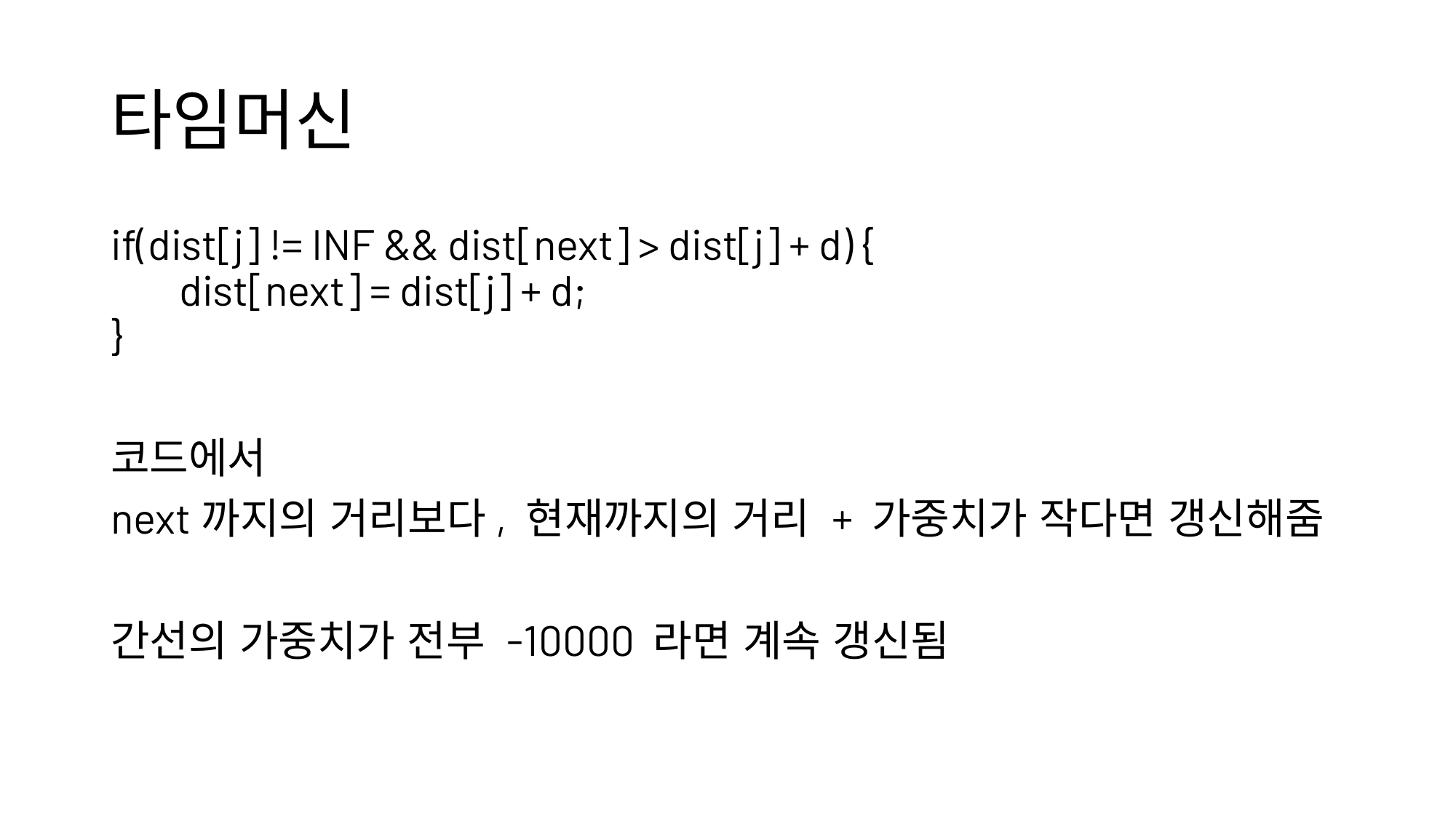

# 타임머신
if(dist[j] != INF && dist[next] > dist[j] + d) {
        dist[next] = dist[j] + d;
}

코드에서
next까지의 거리보다, 현재까지의 거리 + 가중치가 작다면 갱신해줌

간선의 가중치가 전부 -10000 라면 계속 갱신됨